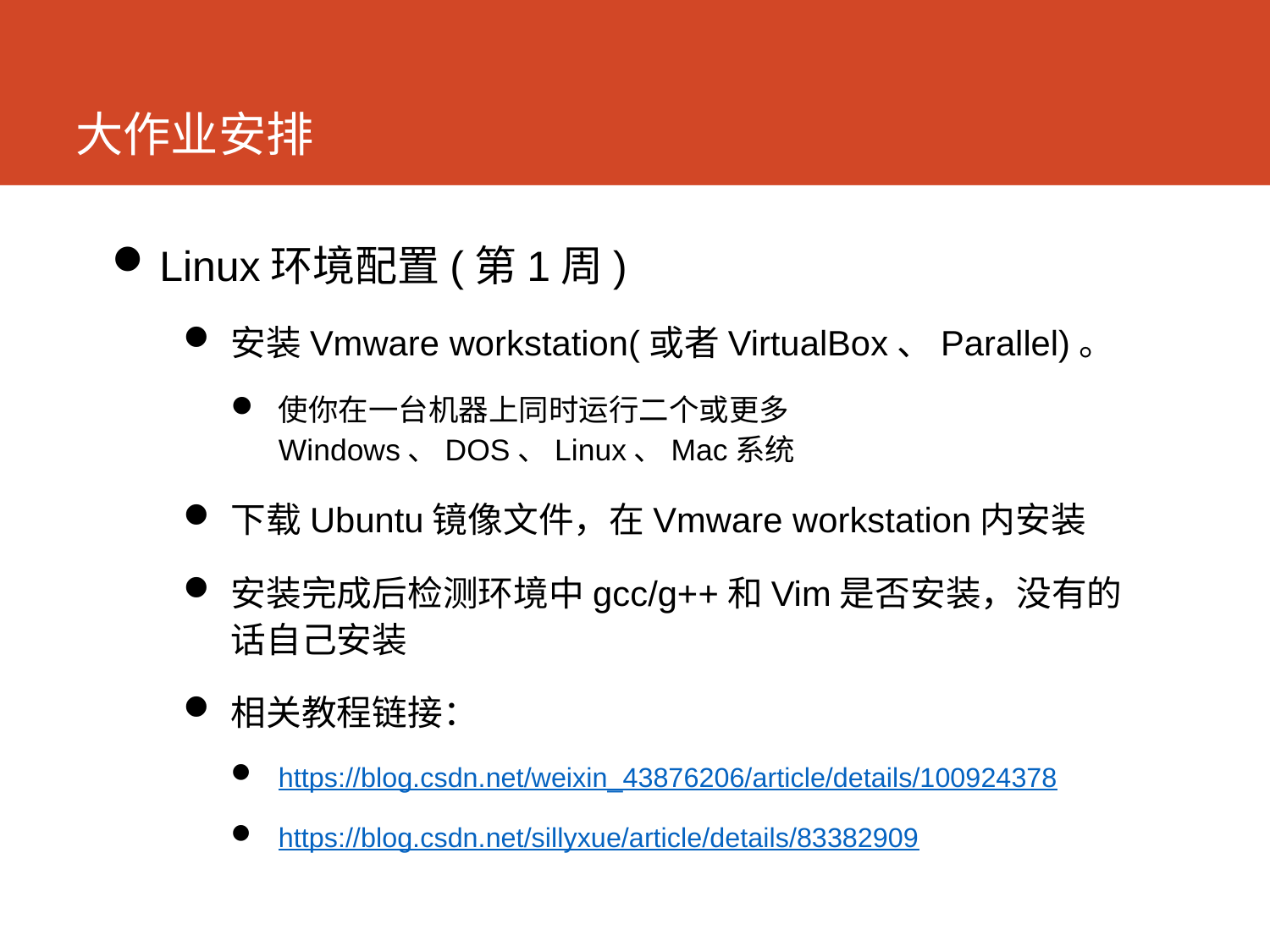

# 大作业安排
Linux环境配置(第1周)
安装Vmware workstation(或者VirtualBox、Parallel)。
使你在一台机器上同时运行二个或更多Windows、DOS、Linux、Mac系统
下载Ubuntu镜像文件，在Vmware workstation内安装
安装完成后检测环境中gcc/g++和Vim是否安装，没有的话自己安装
相关教程链接：
https://blog.csdn.net/weixin_43876206/article/details/100924378
https://blog.csdn.net/sillyxue/article/details/83382909